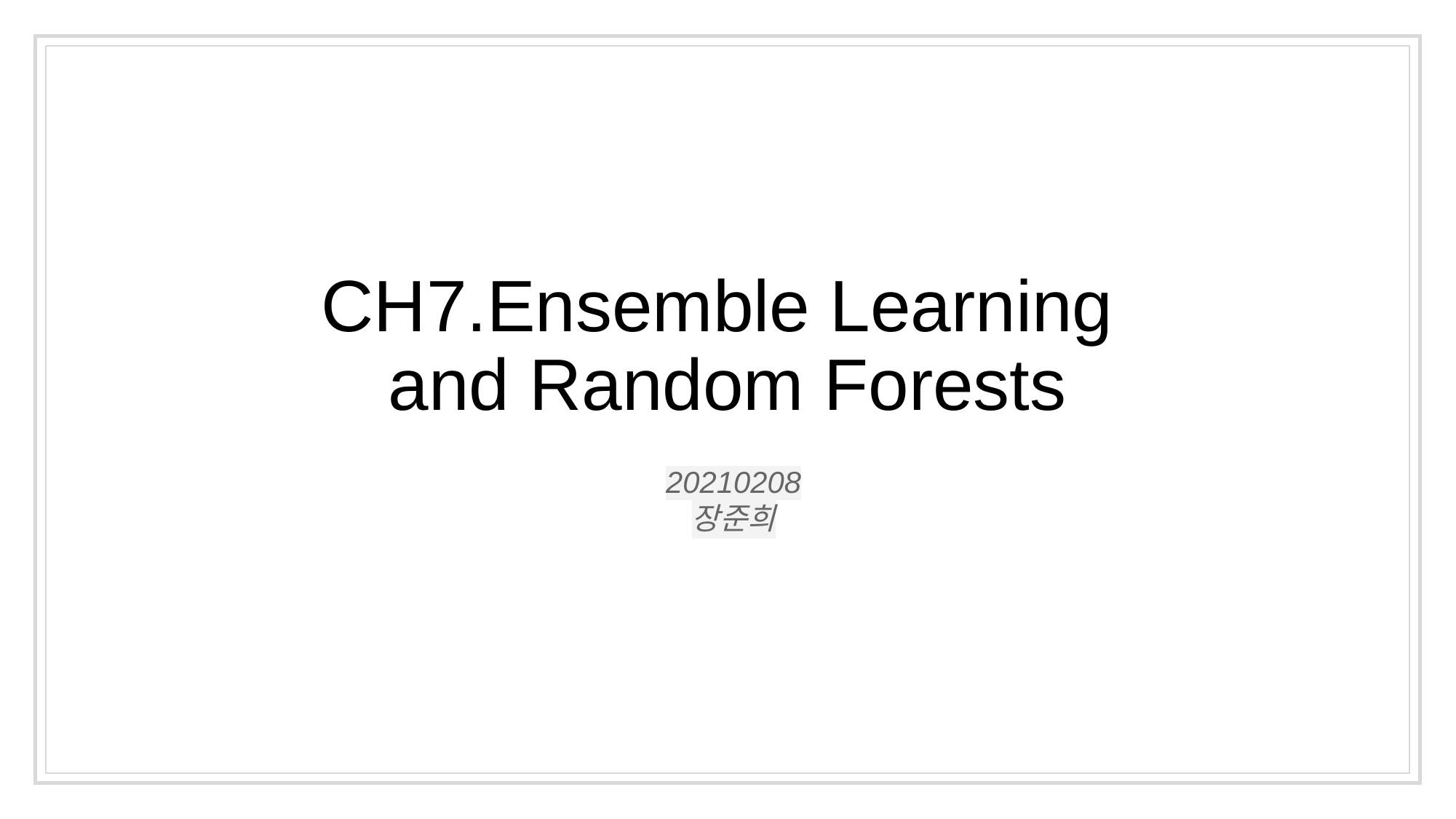

# CH7.Ensemble Learning and Random Forests
20210208
장준희